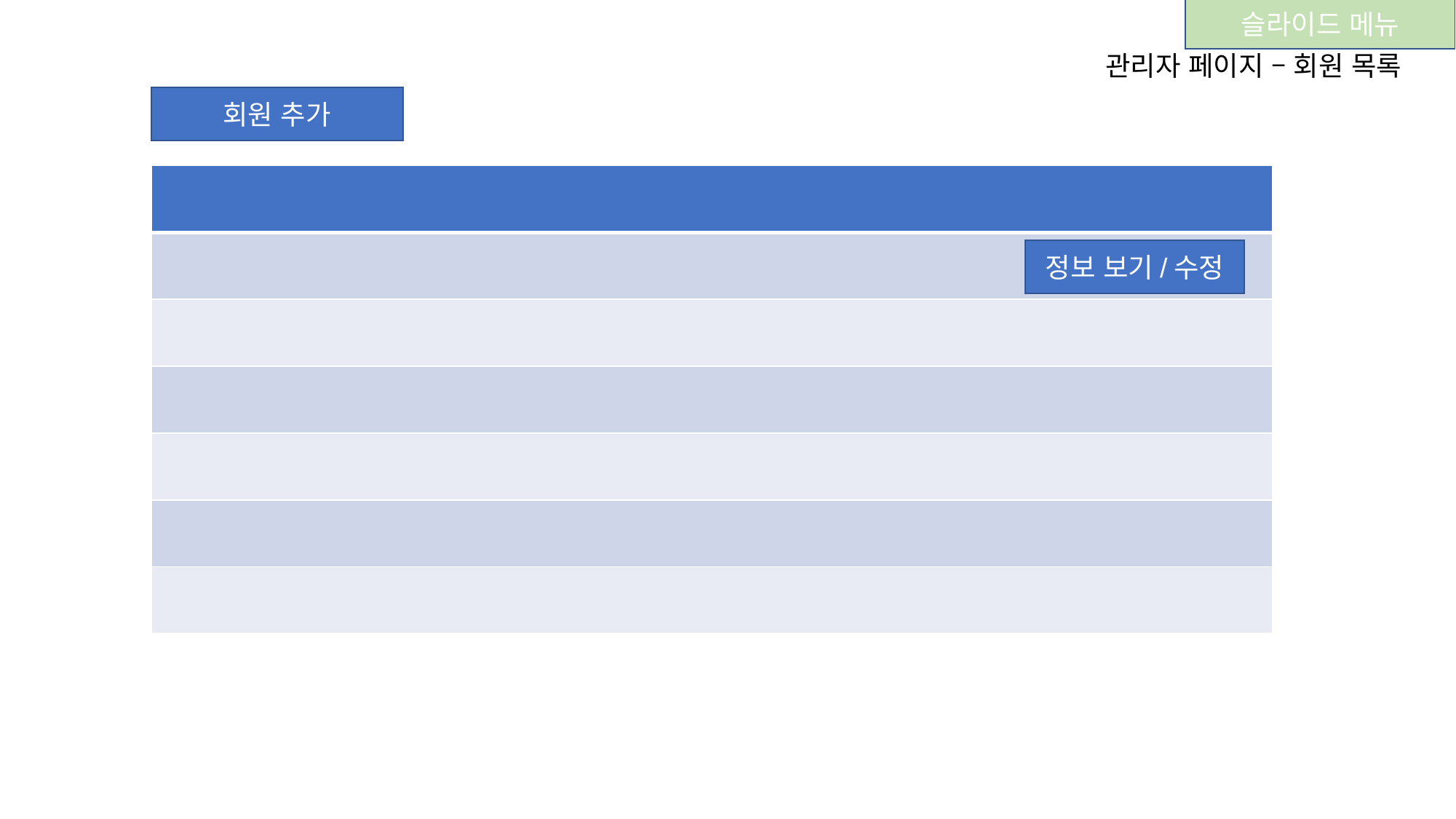

슬라이드 메뉴
관리자 페이지 – 회원 목록
회원 추가
|  |
| --- |
|  |
|  |
|  |
|  |
|  |
|  |
정보 보기/수정